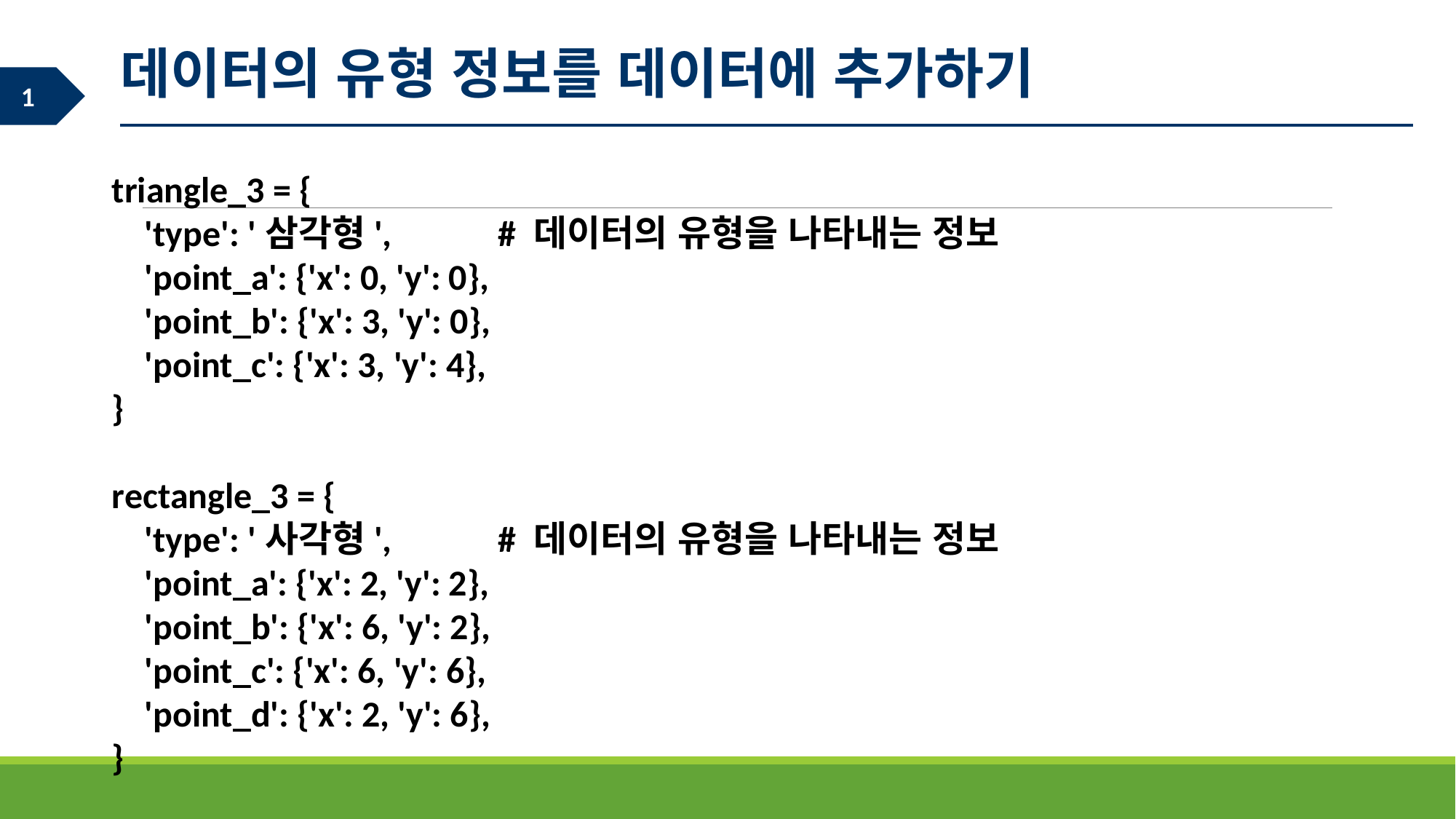

데이터의 유형 정보를 데이터에 추가하기
triangle_3 = {
    'type': '삼각형',             # 데이터의 유형을 나타내는 정보
    'point_a': {'x': 0, 'y': 0},
    'point_b': {'x': 3, 'y': 0},
    'point_c': {'x': 3, 'y': 4},
}

rectangle_3 = {
    'type': '사각형',             # 데이터의 유형을 나타내는 정보
    'point_a': {'x': 2, 'y': 2},
    'point_b': {'x': 6, 'y': 2},
    'point_c': {'x': 6, 'y': 6},
    'point_d': {'x': 2, 'y': 6},
}